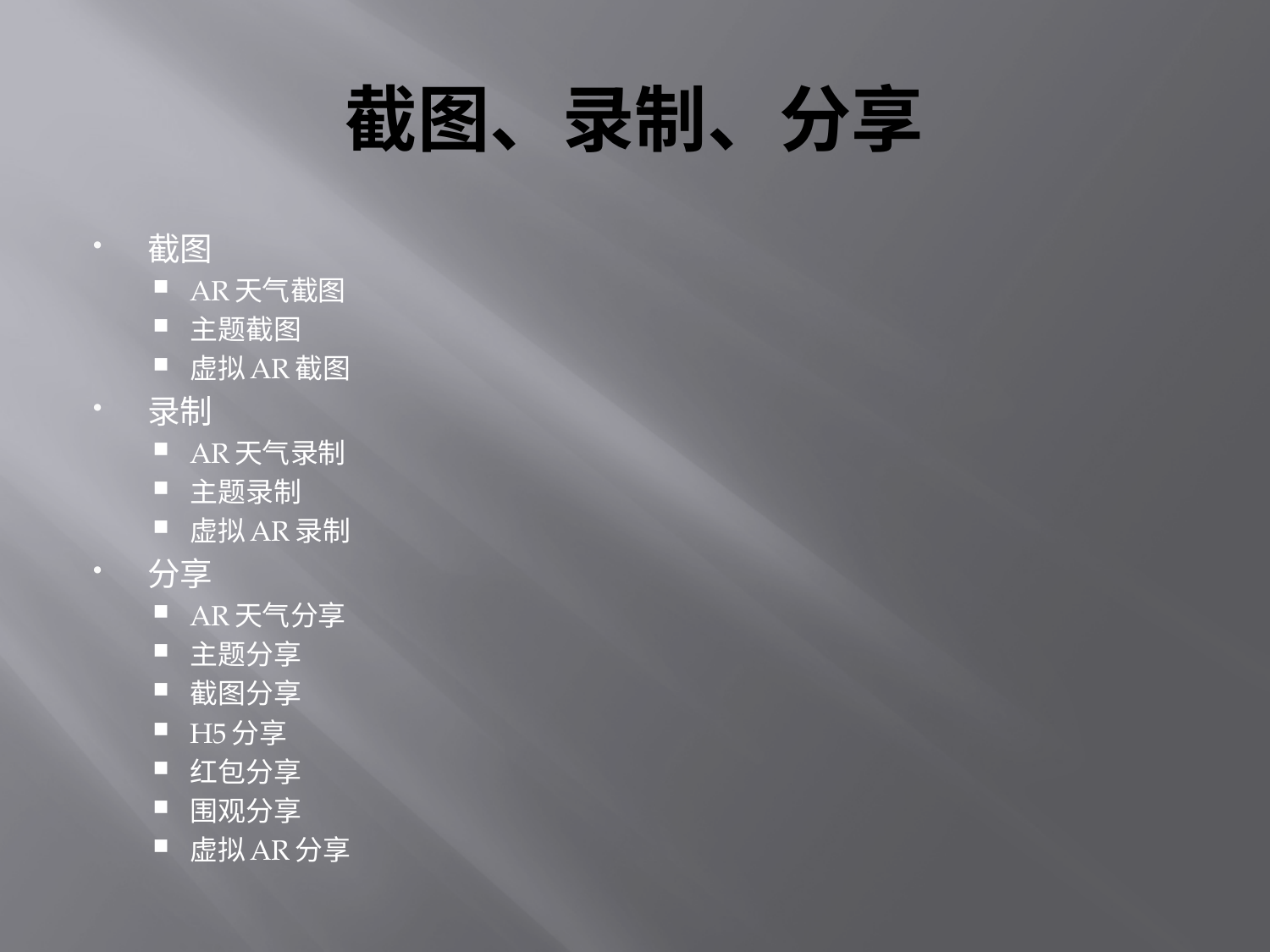

# 截图、录制、分享
截图
AR天气截图
主题截图
虚拟AR截图
录制
AR天气录制
主题录制
虚拟AR录制
分享
AR天气分享
主题分享
截图分享
H5分享
红包分享
围观分享
虚拟AR分享